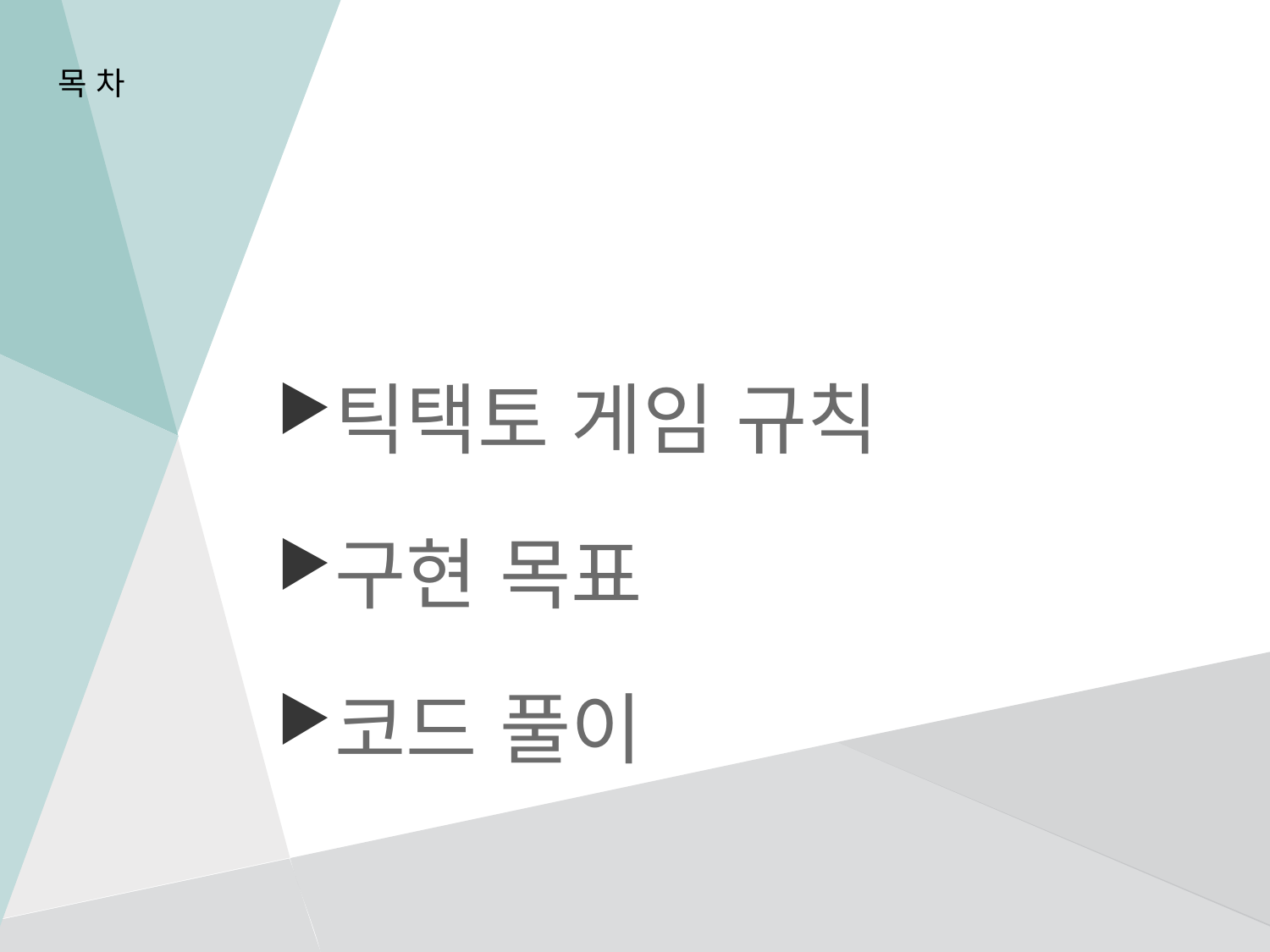

# 목 차
틱택토 게임 규칙
구현 목표
코드 풀이